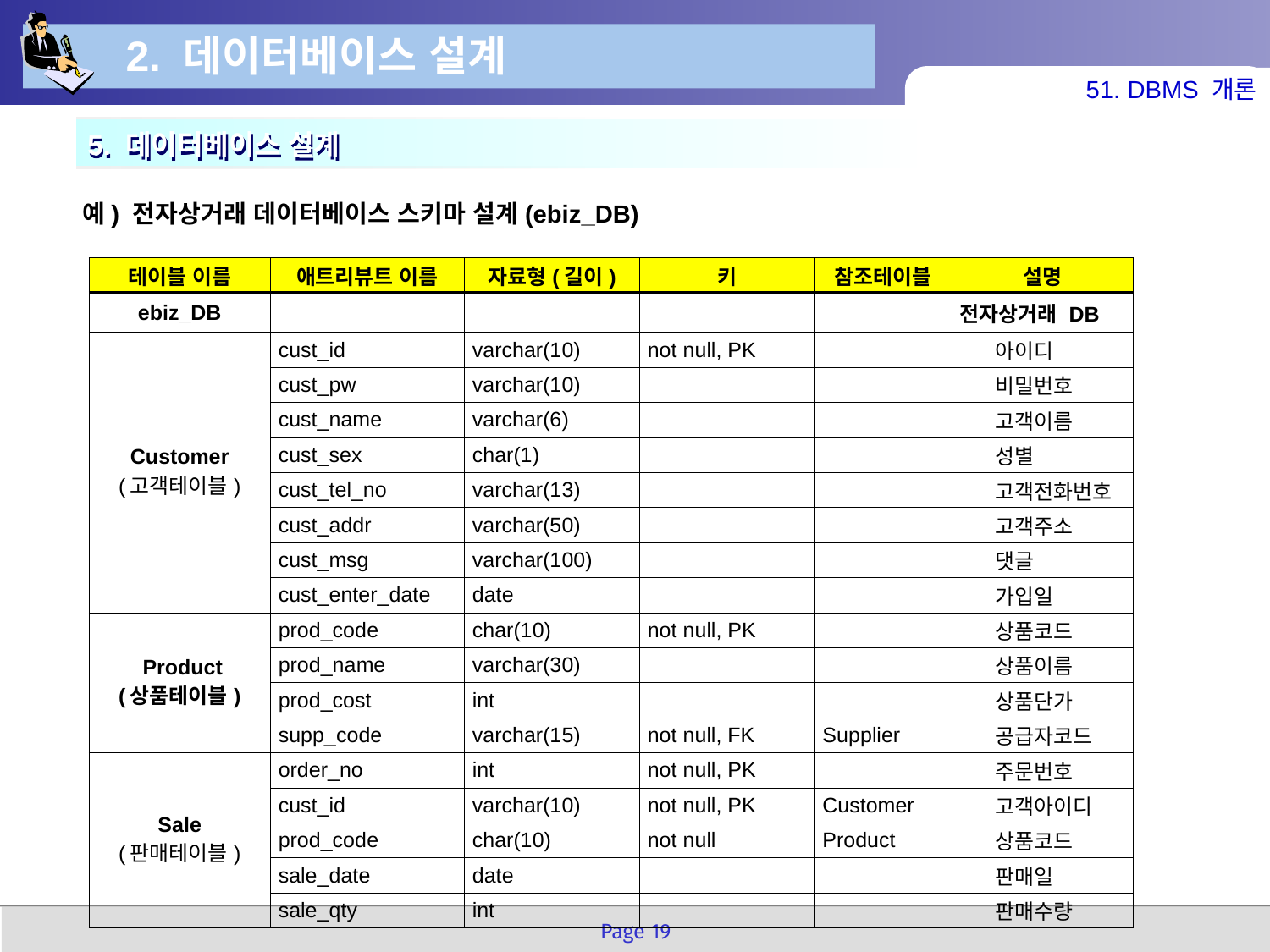

2. 데이터베이스 설계
51. DBMS 개론

5. 데이터베이스 설계
예) 전자상거래 데이터베이스 스키마 설계(ebiz_DB)
| 테이블 이름 | 애트리뷰트 이름 | 자료형(길이) | 키 | 참조테이블 | 설명 |
| --- | --- | --- | --- | --- | --- |
| ebiz\_DB |  |  |  |  | 전자상거래 DB |
| Customer (고객테이블) | cust\_id | varchar(10) | not null, PK |  | 아이디 |
|  | cust\_pw | varchar(10) |  |  | 비밀번호 |
|  | cust\_name | varchar(6) |  |  | 고객이름 |
|  | cust\_sex | char(1) |  |  | 성별 |
|  | cust\_tel\_no | varchar(13) |  |  | 고객전화번호 |
|  | cust\_addr | varchar(50) |  |  | 고객주소 |
|  | cust\_msg | varchar(100) |  |  | 댓글 |
|  | cust\_enter\_date | date |  |  | 가입일 |
| Product (상품테이블) | prod\_code | char(10) | not null, PK |  | 상품코드 |
|  | prod\_name | varchar(30) |  |  | 상품이름 |
|  | prod\_cost | int |  |  | 상품단가 |
|  | supp\_code | varchar(15) | not null, FK | Supplier | 공급자코드 |
| Sale (판매테이블) | order\_no | int | not null, PK |  | 주문번호 |
|  | cust\_id | varchar(10) | not null, PK | Customer | 고객아이디 |
|  | prod\_code | char(10) | not null | Product | 상품코드 |
|  | sale\_date | date |  |  | 판매일 |
|  | sale\_qty | int |  |  | 판매수량 |
Page 19